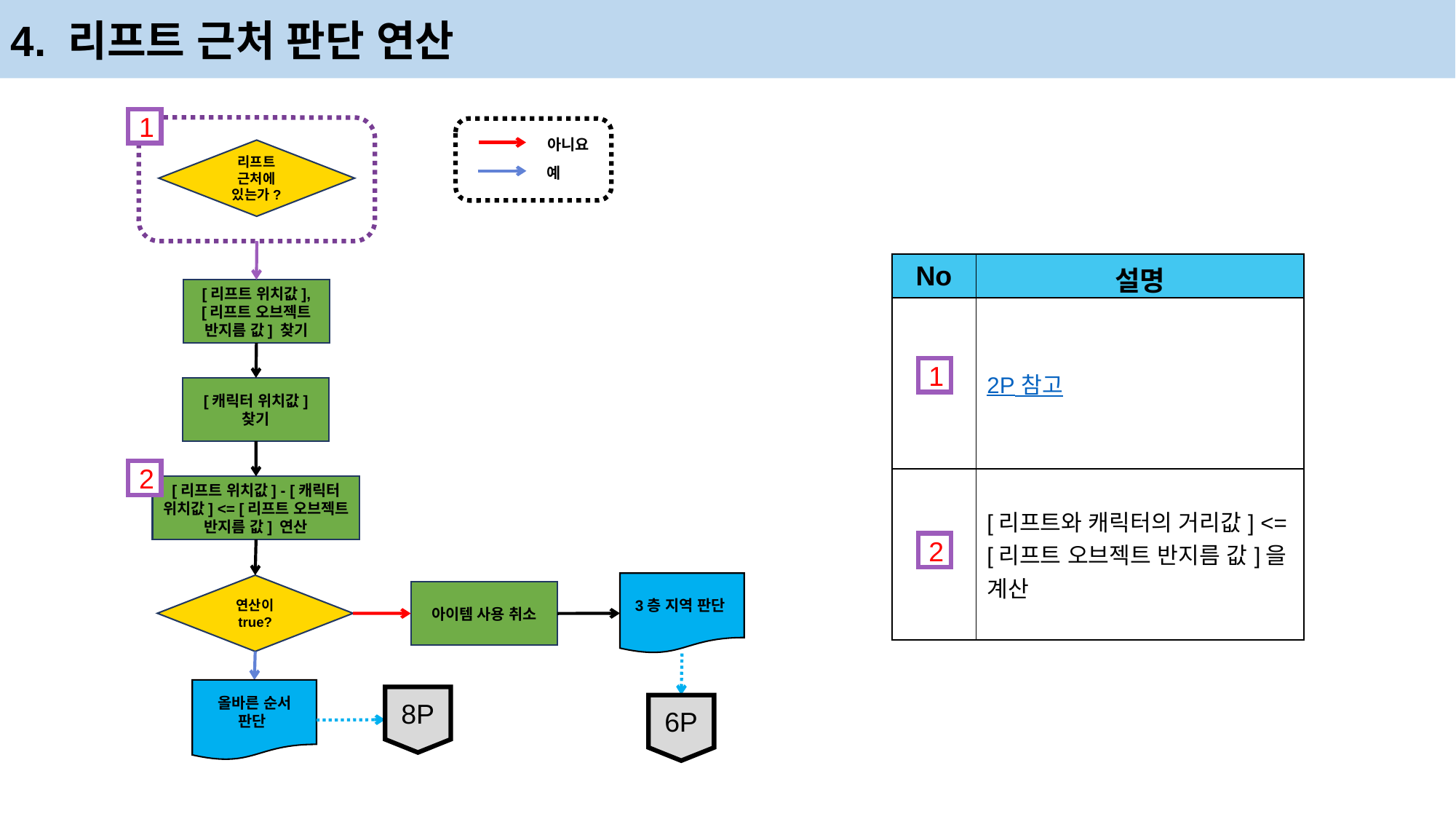

4. 리프트 근처 판단 연산
1

아니요

예

리프트 근처에 있는가?
| No | 설명 |
| --- | --- |
|  | 2P 참고 |
|  | [리프트와 캐릭터의 거리값] <= [리프트 오브젝트 반지름 값]을 계산 |
[리프트 위치값],
[리프트 오브젝트 반지름 값] 찾기
1
[캐릭터 위치값] 찾기
2
[리프트 위치값] - [캐릭터 위치값] <= [리프트 오브젝트 반지름 값] 연산
2
3층 지역 판단
연산이 true?
아이템 사용 취소
올바른 순서
판단
8P
6P